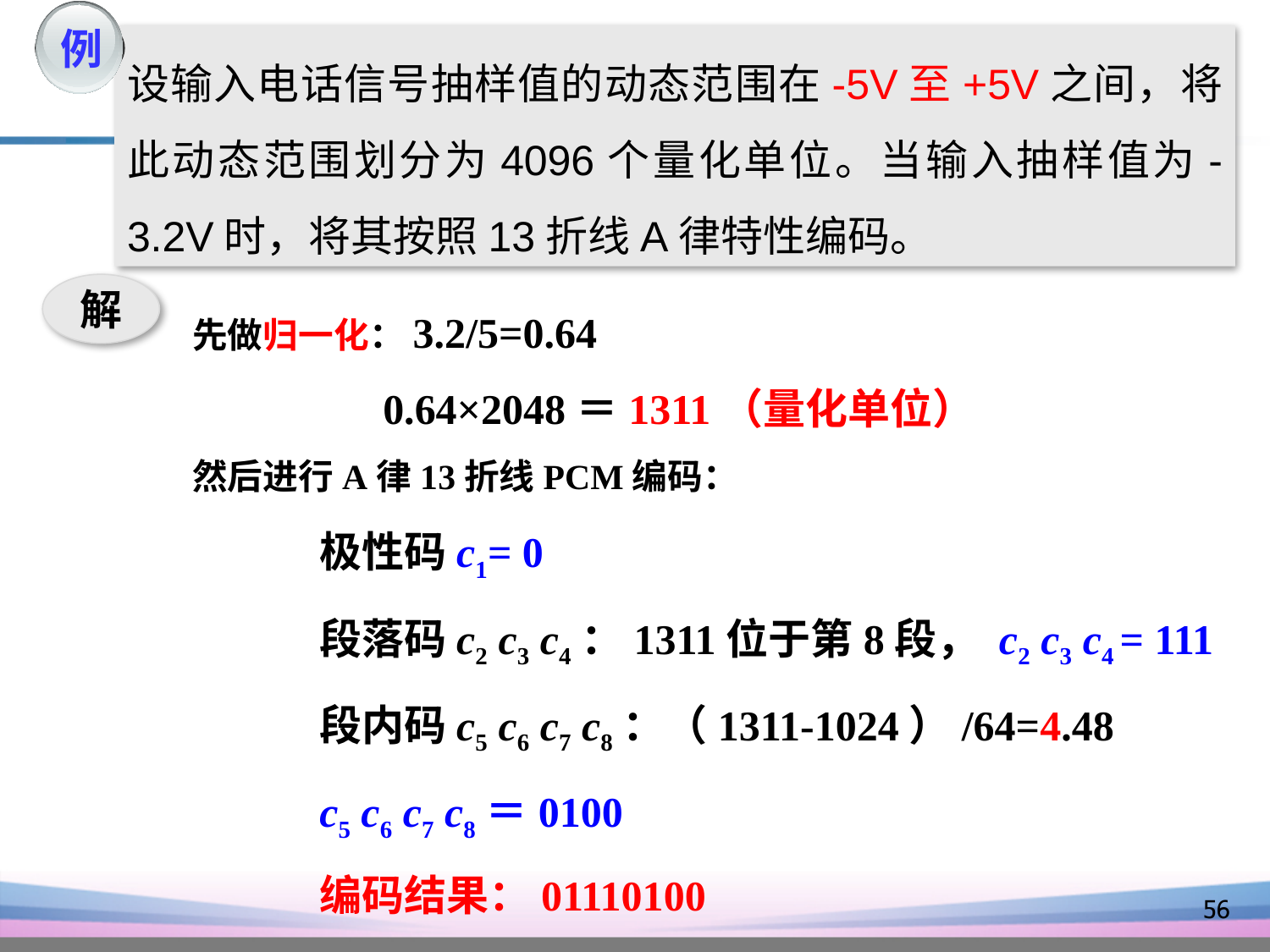

例
设输入电话信号抽样值的动态范围在-5V至+5V之间，将此动态范围划分为4096个量化单位。当输入抽样值为-3.2V时，将其按照13折线A律特性编码。
解
先做归一化：3.2/5=0.64
                  0.64×2048＝1311（量化单位）
然后进行A律13折线PCM编码：
极性码c1= 0
段落码c2 c3 c4：1311位于第8段， c2 c3 c4 = 111
段内码c5 c6 c7 c8：（1311-1024）/64=4.48
c5 c6 c7 c8＝0100
编码结果：01110100
56